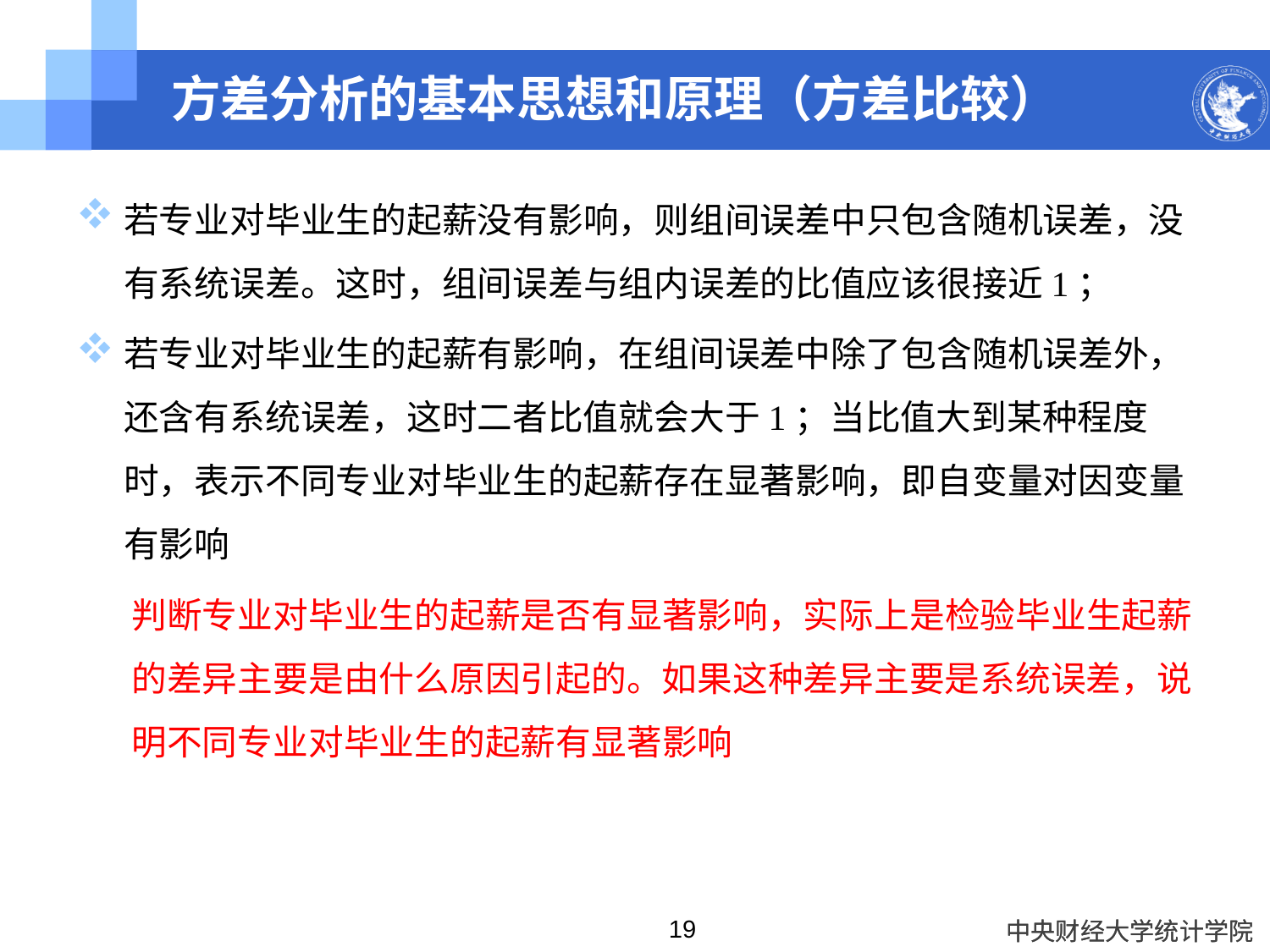

# 方差分析的基本思想和原理（方差比较）
若专业对毕业生的起薪没有影响，则组间误差中只包含随机误差，没有系统误差。这时，组间误差与组内误差的比值应该很接近1；
若专业对毕业生的起薪有影响，在组间误差中除了包含随机误差外，还含有系统误差，这时二者比值就会大于1；当比值大到某种程度时，表示不同专业对毕业生的起薪存在显著影响，即自变量对因变量有影响
判断专业对毕业生的起薪是否有显著影响，实际上是检验毕业生起薪的差异主要是由什么原因引起的。如果这种差异主要是系统误差，说明不同专业对毕业生的起薪有显著影响

19